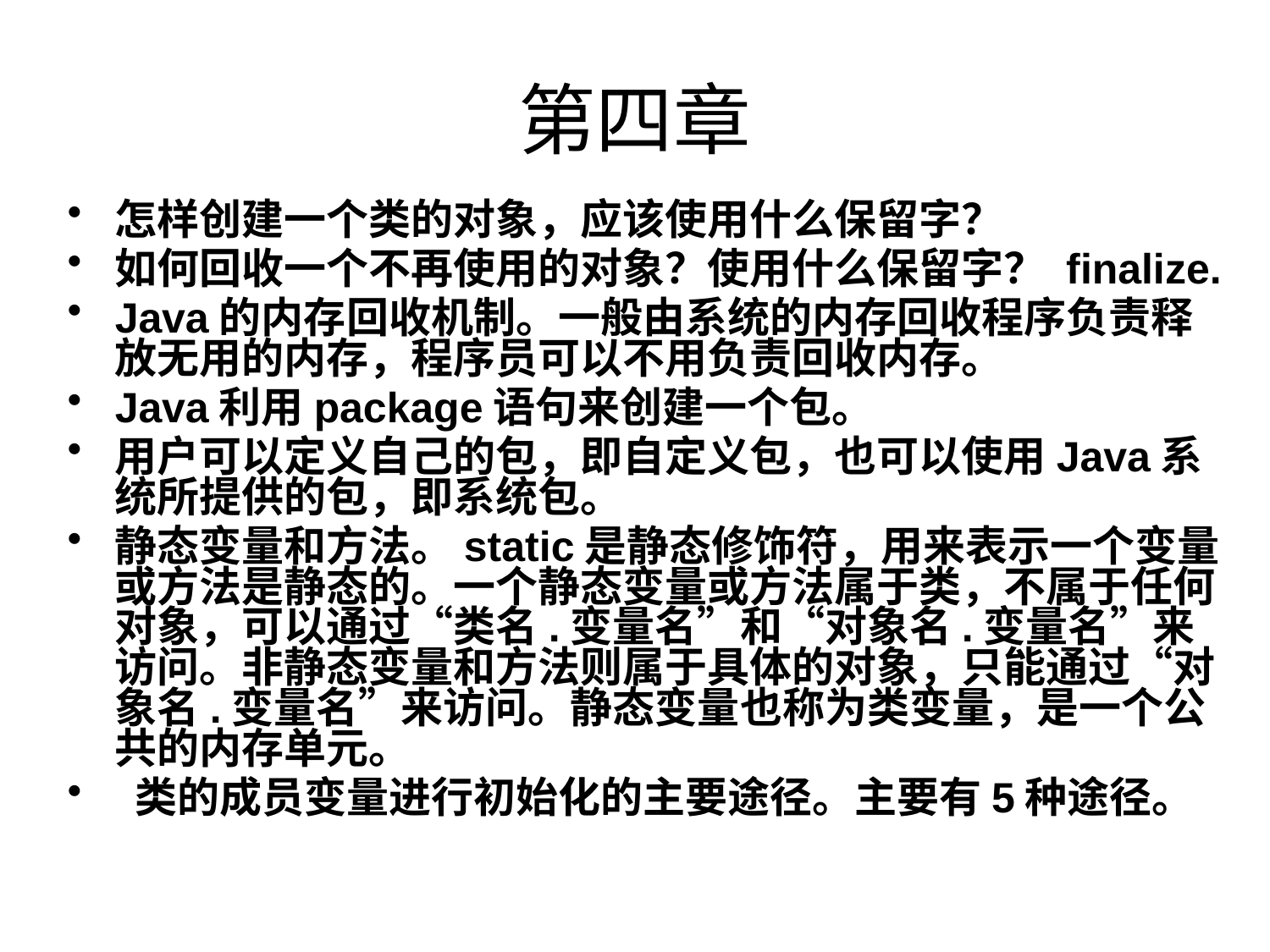

# 第四章
怎样创建一个类的对象，应该使用什么保留字？
如何回收一个不再使用的对象？使用什么保留字？ finalize.
Java的内存回收机制。一般由系统的内存回收程序负责释放无用的内存，程序员可以不用负责回收内存。
Java利用package语句来创建一个包。
用户可以定义自己的包，即自定义包，也可以使用Java系统所提供的包，即系统包。
静态变量和方法。static是静态修饰符，用来表示一个变量或方法是静态的。一个静态变量或方法属于类，不属于任何对象，可以通过“类名.变量名”和“对象名.变量名”来访问。非静态变量和方法则属于具体的对象，只能通过“对象名.变量名”来访问。静态变量也称为类变量，是一个公共的内存单元。
 类的成员变量进行初始化的主要途径。主要有5种途径。